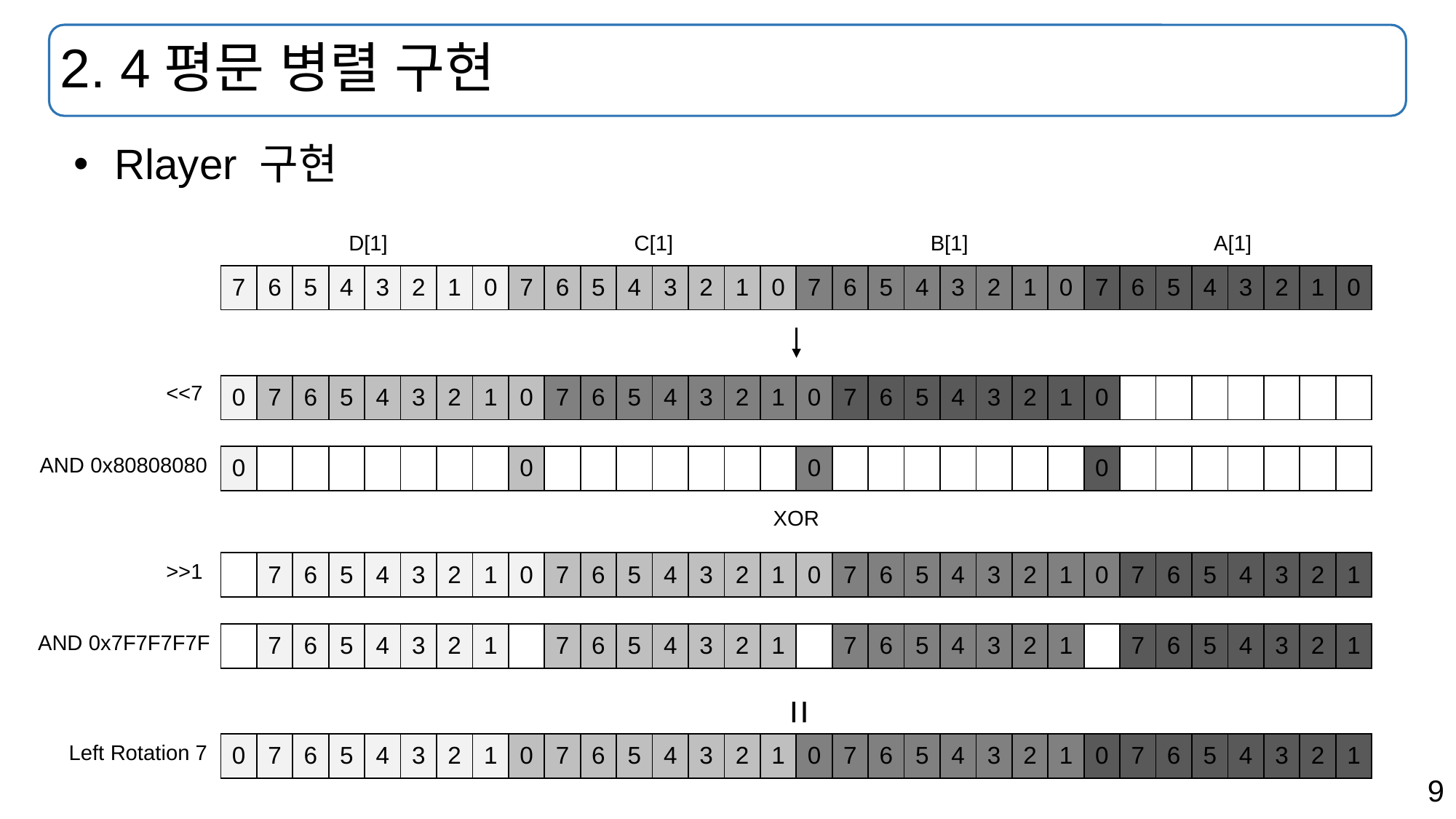

# 2. 4평문 병렬 구현
Rlayer 구현

D[1]
C[1]
B[1]
A[1]
| 7 | 6 | 5 | 4 | 3 | 2 | 1 | 0 | 7 | 6 | 5 | 4 | 3 | 2 | 1 | 0 | 7 | 6 | 5 | 4 | 3 | 2 | 1 | 0 | 7 | 6 | 5 | 4 | 3 | 2 | 1 | 0 |
| --- | --- | --- | --- | --- | --- | --- | --- | --- | --- | --- | --- | --- | --- | --- | --- | --- | --- | --- | --- | --- | --- | --- | --- | --- | --- | --- | --- | --- | --- | --- | --- |
<<7
| 0 | 7 | 6 | 5 | 4 | 3 | 2 | 1 | 0 | 7 | 6 | 5 | 4 | 3 | 2 | 1 | 0 | 7 | 6 | 5 | 4 | 3 | 2 | 1 | 0 |  |  |  |  |  |  |  |
| --- | --- | --- | --- | --- | --- | --- | --- | --- | --- | --- | --- | --- | --- | --- | --- | --- | --- | --- | --- | --- | --- | --- | --- | --- | --- | --- | --- | --- | --- | --- | --- |
| 0 |  |  |  |  |  |  |  | 0 |  |  |  |  |  |  |  | 0 |  |  |  |  |  |  |  | 0 |  |  |  |  |  |  |  |
| --- | --- | --- | --- | --- | --- | --- | --- | --- | --- | --- | --- | --- | --- | --- | --- | --- | --- | --- | --- | --- | --- | --- | --- | --- | --- | --- | --- | --- | --- | --- | --- |
AND 0x80808080
XOR
>>1
|  | 7 | 6 | 5 | 4 | 3 | 2 | 1 | 0 | 7 | 6 | 5 | 4 | 3 | 2 | 1 | 0 | 7 | 6 | 5 | 4 | 3 | 2 | 1 | 0 | 7 | 6 | 5 | 4 | 3 | 2 | 1 |
| --- | --- | --- | --- | --- | --- | --- | --- | --- | --- | --- | --- | --- | --- | --- | --- | --- | --- | --- | --- | --- | --- | --- | --- | --- | --- | --- | --- | --- | --- | --- | --- |
|  | 7 | 6 | 5 | 4 | 3 | 2 | 1 |  | 7 | 6 | 5 | 4 | 3 | 2 | 1 |  | 7 | 6 | 5 | 4 | 3 | 2 | 1 |  | 7 | 6 | 5 | 4 | 3 | 2 | 1 |
| --- | --- | --- | --- | --- | --- | --- | --- | --- | --- | --- | --- | --- | --- | --- | --- | --- | --- | --- | --- | --- | --- | --- | --- | --- | --- | --- | --- | --- | --- | --- | --- |
AND 0x7F7F7F7F
=
Left Rotation 7
| 0 | 7 | 6 | 5 | 4 | 3 | 2 | 1 | 0 | 7 | 6 | 5 | 4 | 3 | 2 | 1 | 0 | 7 | 6 | 5 | 4 | 3 | 2 | 1 | 0 | 7 | 6 | 5 | 4 | 3 | 2 | 1 |
| --- | --- | --- | --- | --- | --- | --- | --- | --- | --- | --- | --- | --- | --- | --- | --- | --- | --- | --- | --- | --- | --- | --- | --- | --- | --- | --- | --- | --- | --- | --- | --- |